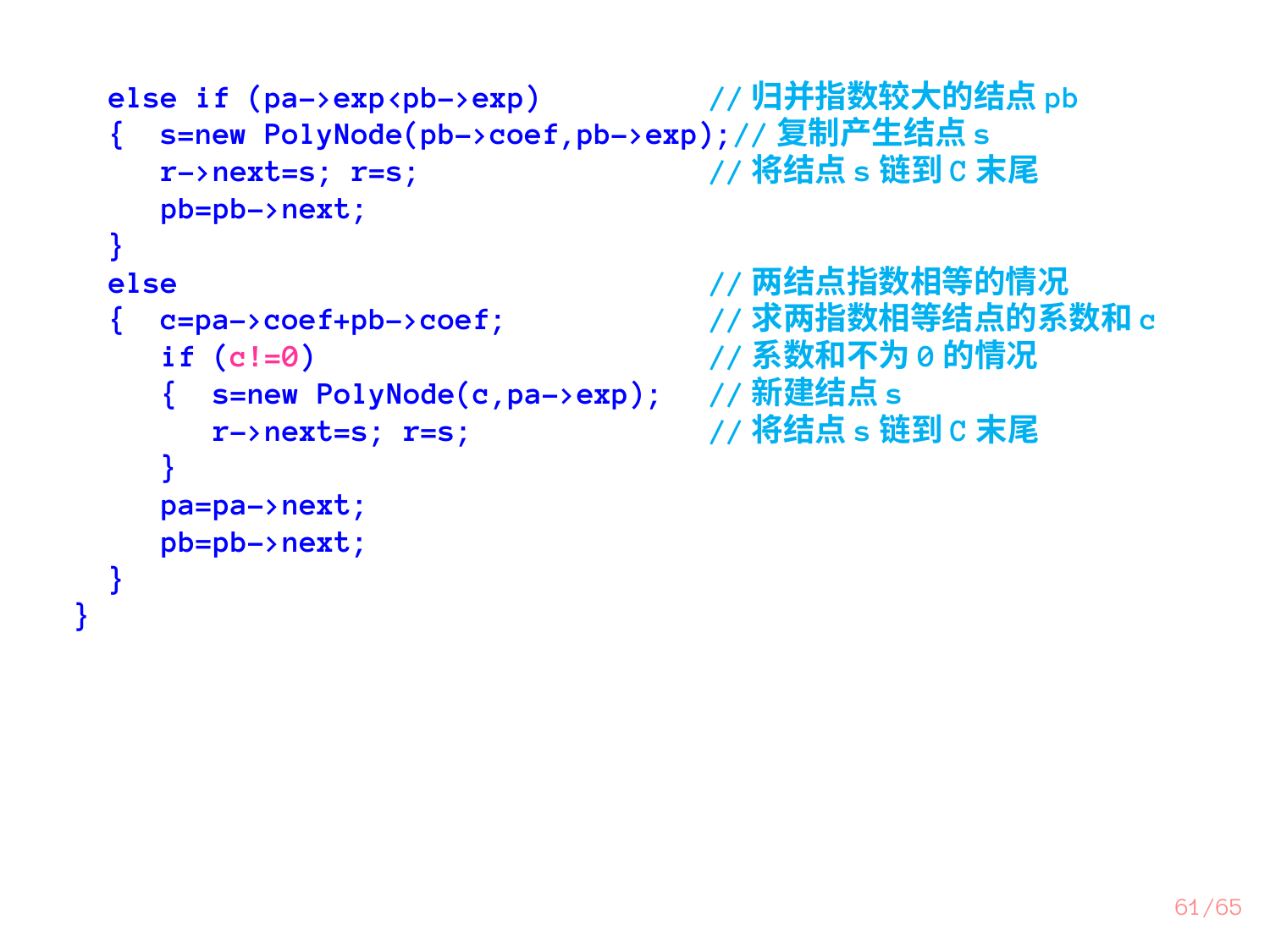

else if (pa->exp<pb->exp)		//归并指数较大的结点pb
  {  s=new PolyNode(pb->coef,pb->exp);//复制产生结点s
     r->next=s; r=s;			//将结点s链到C末尾
     pb=pb->next;
  }
  else					//两结点指数相等的情况
  {  c=pa->coef+pb->coef;		//求两指数相等结点的系数和c
     if (c!=0)				//系数和不为0的情况
     {  s=new PolyNode(c,pa->exp);	//新建结点s
        r->next=s; r=s;		//将结点s链到C末尾
     }
     pa=pa->next;
     pb=pb->next;
  }
}
61/65